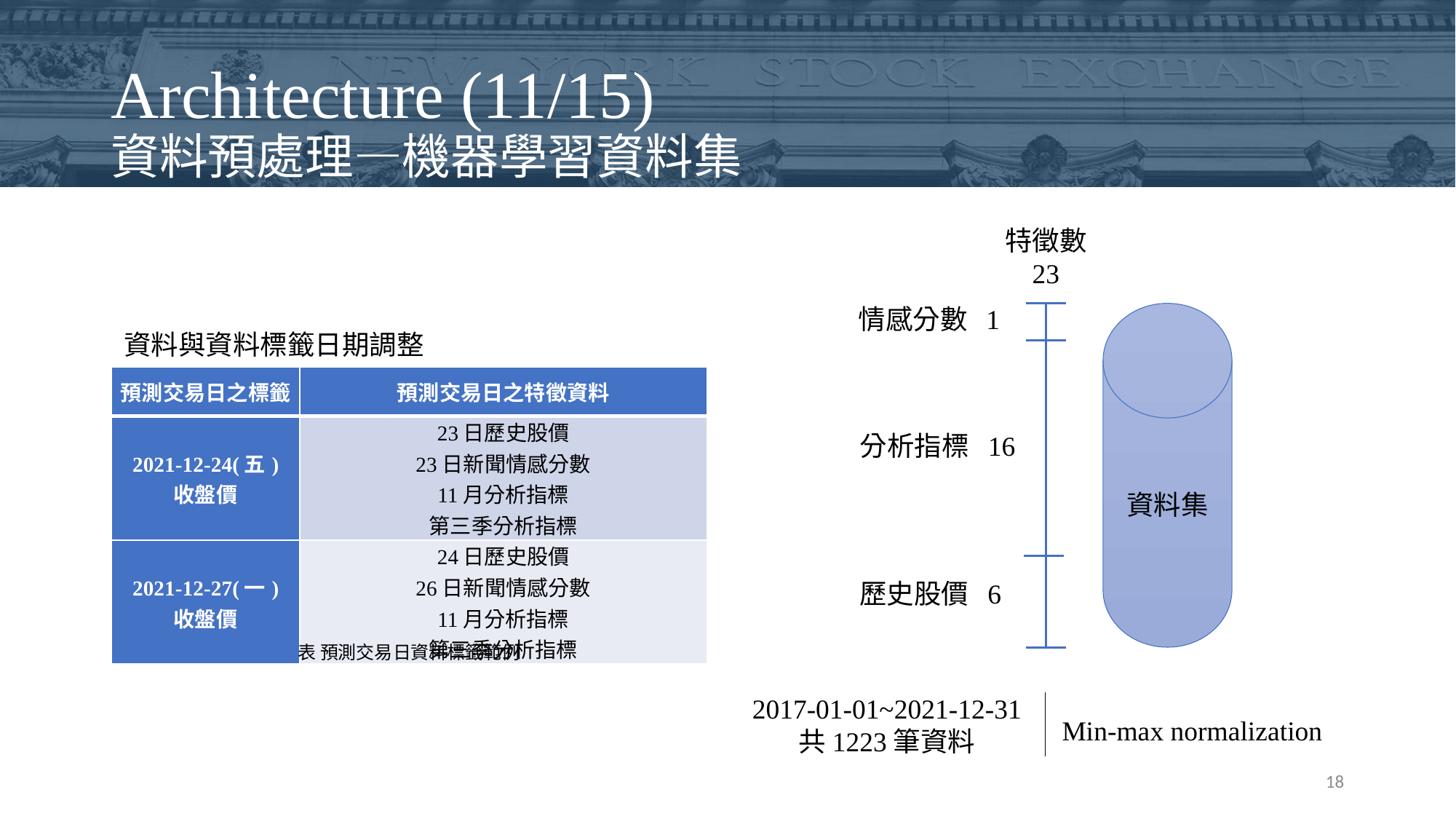

# Architecture (11/15) 資料預處理—機器學習資料集
特徵數
23
情感分數  1
資料集
分析指標  16
歷史股價  6
Min-max normalization
2017-01-01~2021-12-31
共1223筆資料
資料與資料標籤日期調整
| 預測交易日之標籤 | 預測交易日之特徵資料 |
| --- | --- |
| 2021-12-24(五) 收盤價 | 23日歷史股價 23日新聞情感分數 11月分析指標 第三季分析指標 |
| 2021-12-27(一) 收盤價 | 24日歷史股價 26日新聞情感分數 11月分析指標 第三季分析指標 |
表 預測交易日資料標籤範例
18